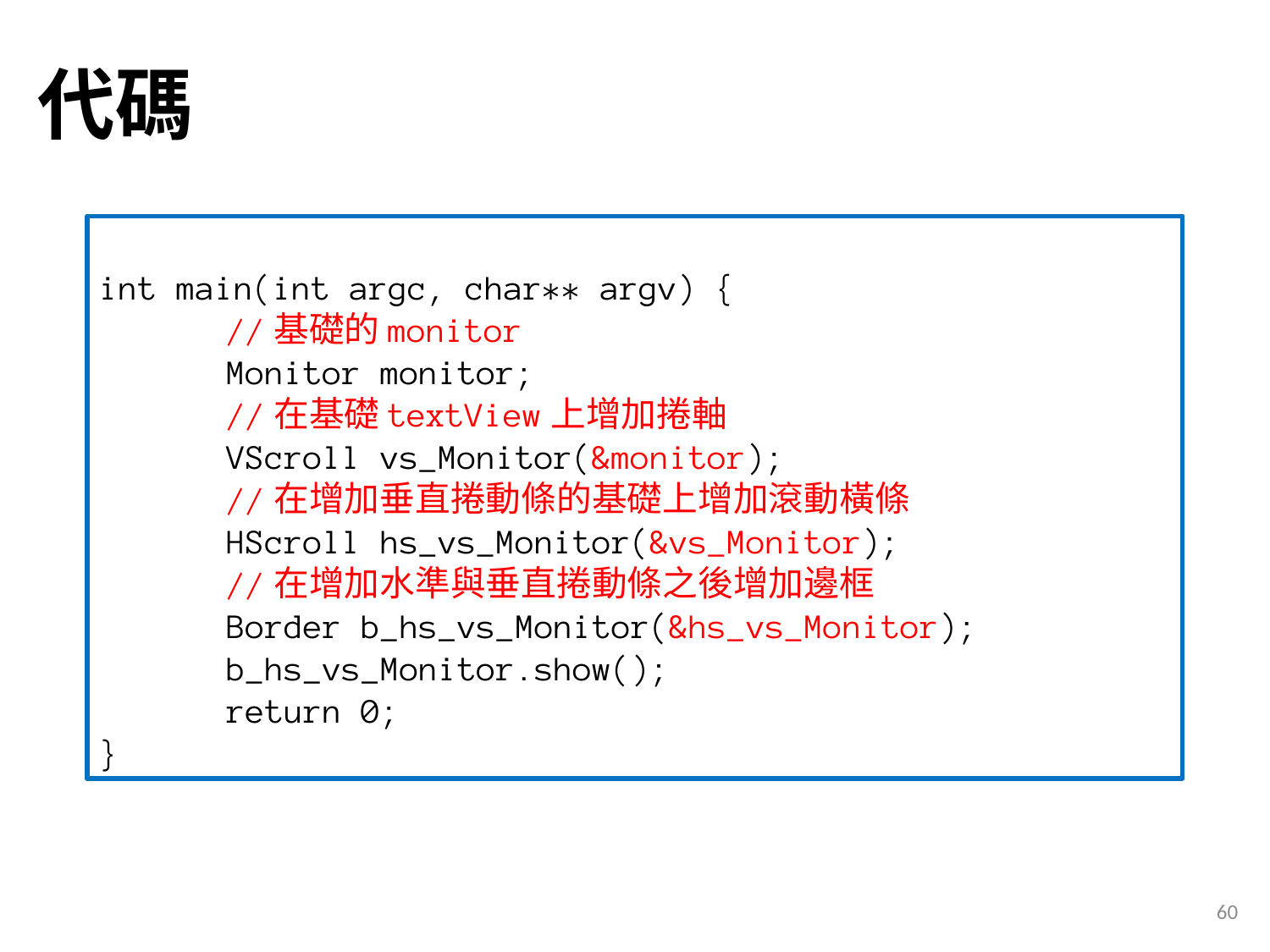

# 代碼

int main(int argc, char** argv) {
	//基礎的monitor
	Monitor monitor;
	//在基礎textView上增加捲軸
	VScroll vs_Monitor(&monitor);
	//在增加垂直捲動條的基礎上增加滾動橫條
	HScroll hs_vs_Monitor(&vs_Monitor);
	//在增加水準與垂直捲動條之後增加邊框
	Border b_hs_vs_Monitor(&hs_vs_Monitor);
	b_hs_vs_Monitor.show();
	return 0;
}
60